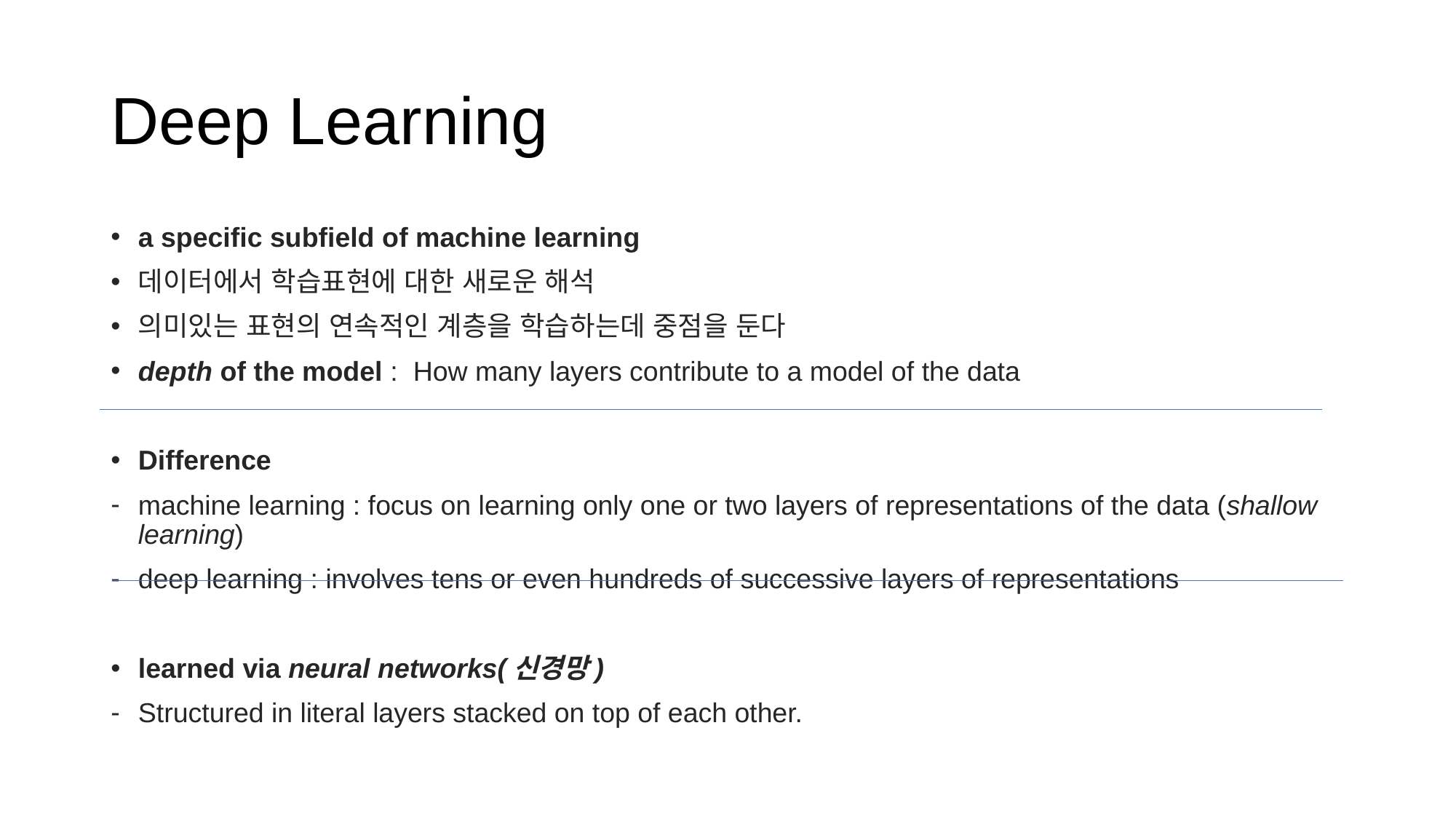

# Deep Learning
a specific subfield of machine learning
데이터에서 학습표현에 대한 새로운 해석
의미있는 표현의 연속적인 계층을 학습하는데 중점을 둔다
depth of the model :  How many layers contribute to a model of the data

Difference
machine learning : focus on learning only one or two layers of representations of the data (shallow learning)
deep learning : involves tens or even hundreds of successive layers of representations

learned via neural networks(신경망)
Structured in literal layers stacked on top of each other.